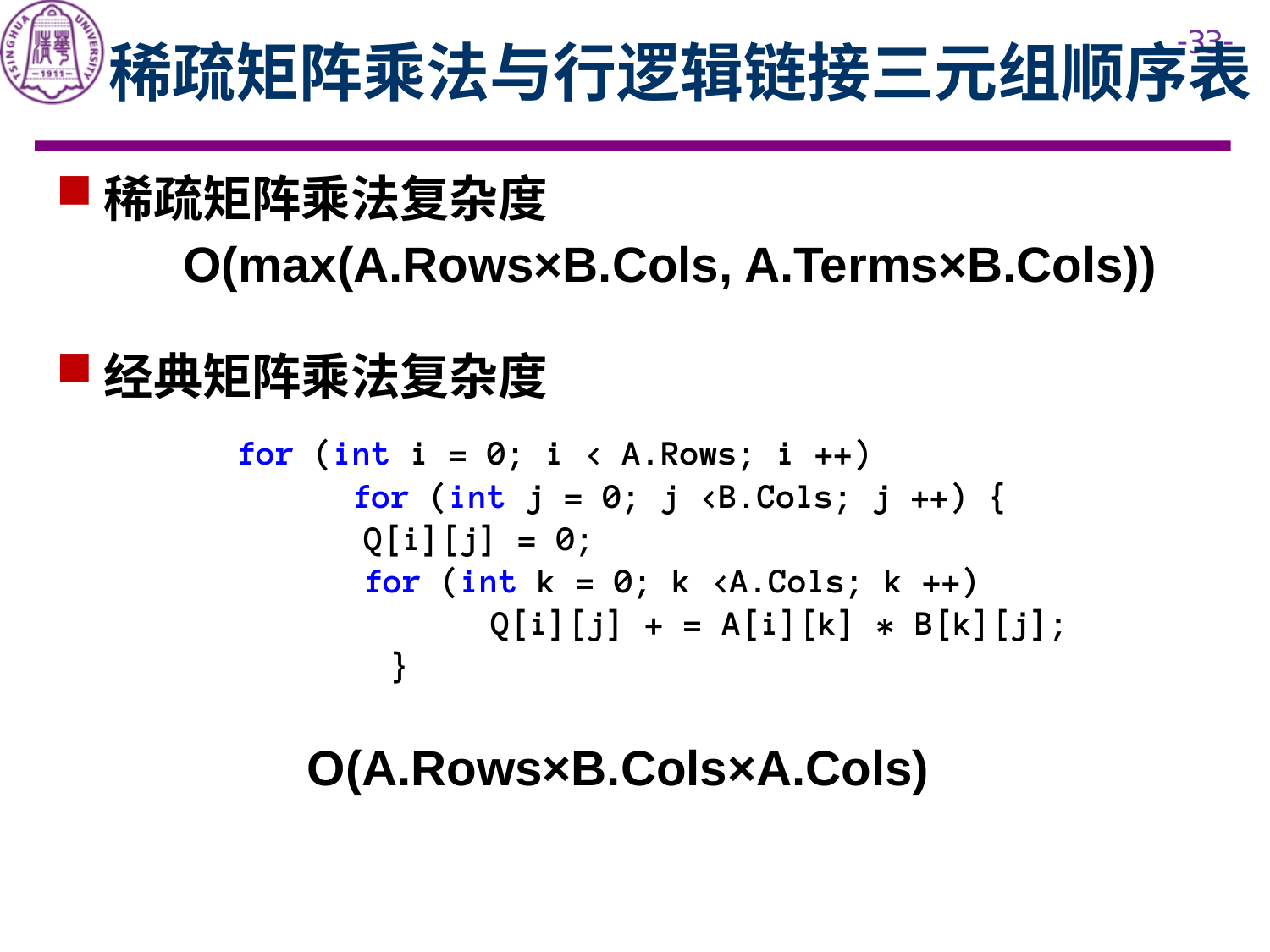

稀疏矩阵乘法与行逻辑链接三元组顺序表
稀疏矩阵乘法复杂度
	O(max(A.Rows×B.Cols, A.Terms×B.Cols))
经典矩阵乘法复杂度

	         O(A.Rows×B.Cols×A.Cols)
	for (int i = 0; i < A.Rows; i ++)
	      for (int j = 0; j <B.Cols; j ++) {
		Q[i][j] = 0;
		for (int k = 0; k <A.Cols; k ++)
			Q[i][j] + = A[i][k] * B[k][j];
	        }